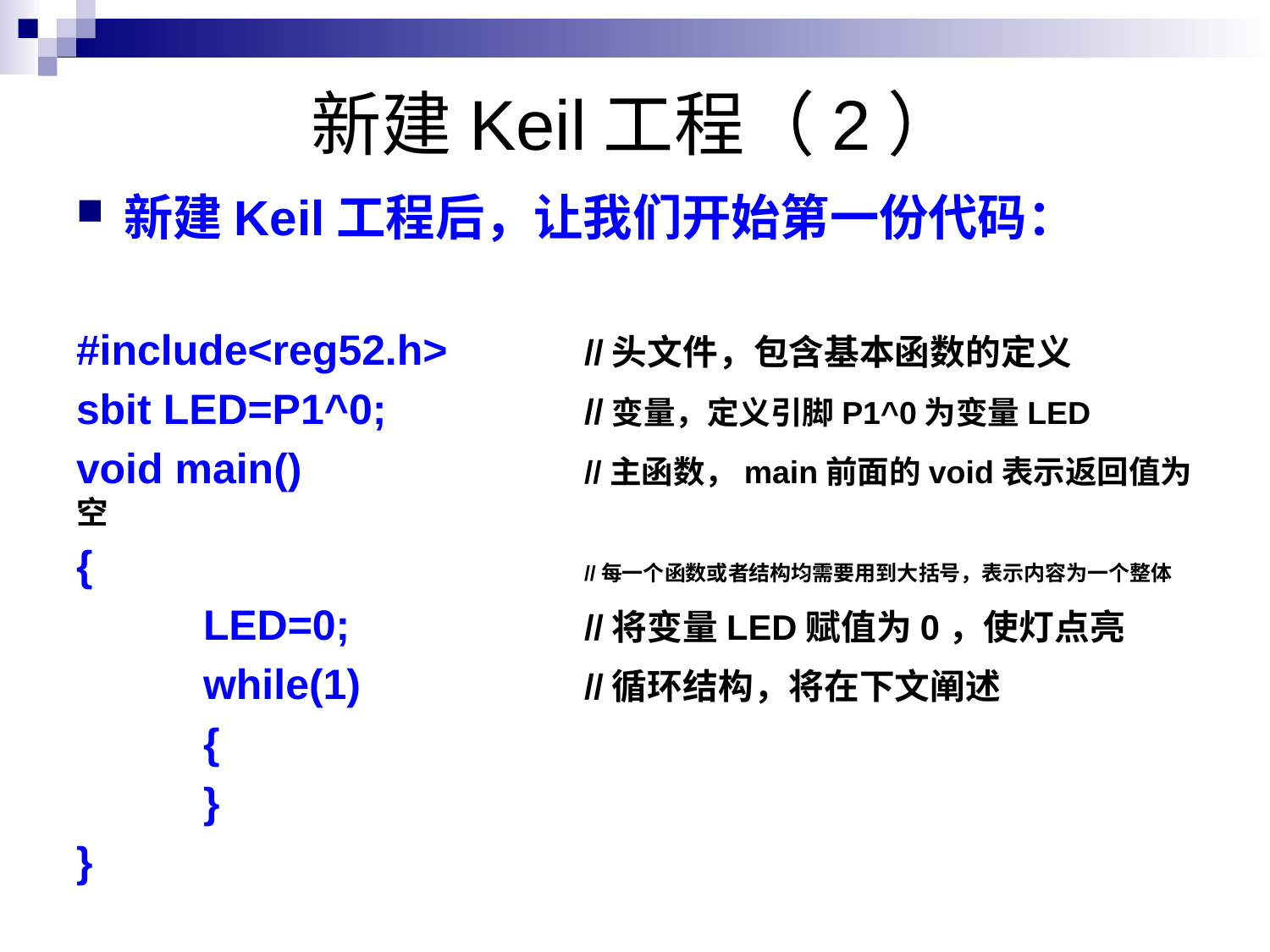

# 新建Keil工程（2）
新建Keil工程后，让我们开始第一份代码：

#include<reg52.h>		//头文件，包含基本函数的定义
sbit LED=P1^0;		//变量，定义引脚P1^0为变量LED
void main()			//主函数，main前面的void表示返回值为空
{				//每一个函数或者结构均需要用到大括号，表示内容为一个整体
	LED=0;		//将变量LED赋值为0，使灯点亮
	while(1)		//循环结构，将在下文阐述
	{
	}
}